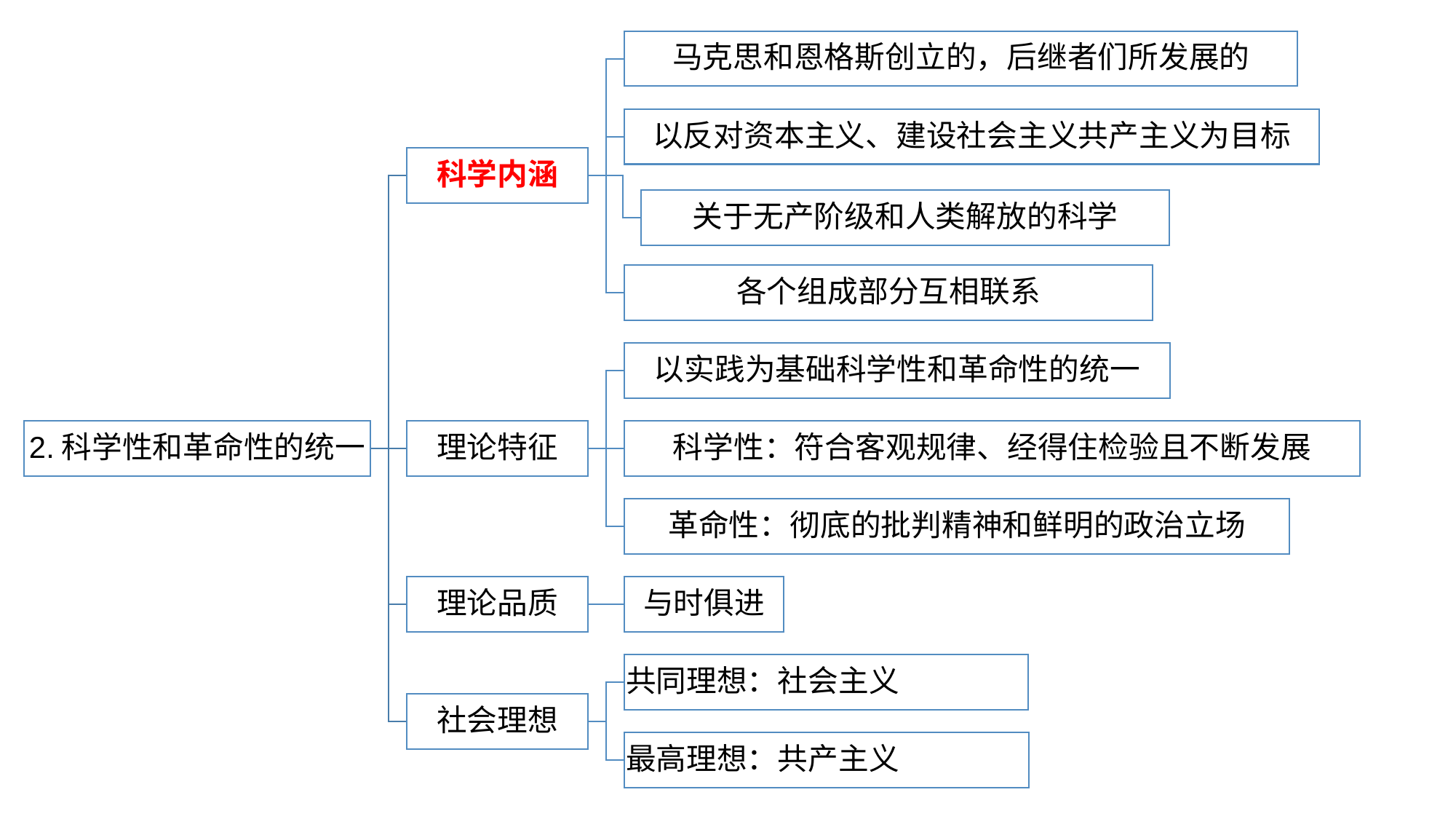

2.科学性和革命性的统一
科学内涵
马克思和恩格斯创立的，后继者们所发展的
以反对资本主义、建设社会主义共产主义为目标
关于无产阶级和人类解放的科学
各个组成部分互相联系
理论特征
以实践为基础科学性和革命性的统一
科学性：符合客观规律、经得住检验且不断发展
革命性：彻底的批判精神和鲜明的政治立场
理论品质
与时俱进
社会理想
共同理想：社会主义
最高理想：共产主义